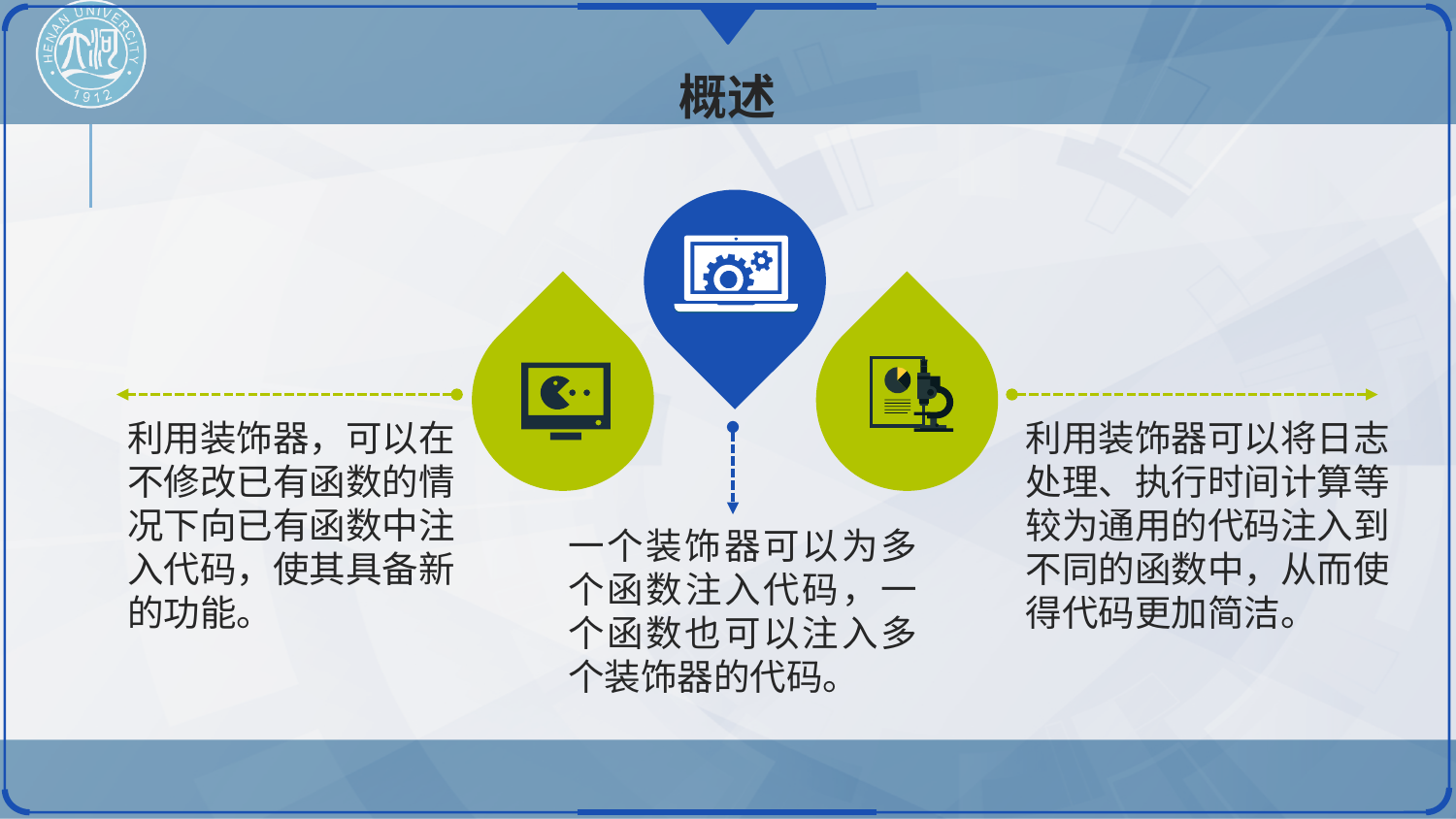

概述

利用装饰器，可以在不修改已有函数的情况下向已有函数中注入代码，使其具备新的功能。
利用装饰器可以将日志处理、执行时间计算等较为通用的代码注入到不同的函数中，从而使得代码更加简洁。
一个装饰器可以为多个函数注入代码，一个函数也可以注入多个装饰器的代码。